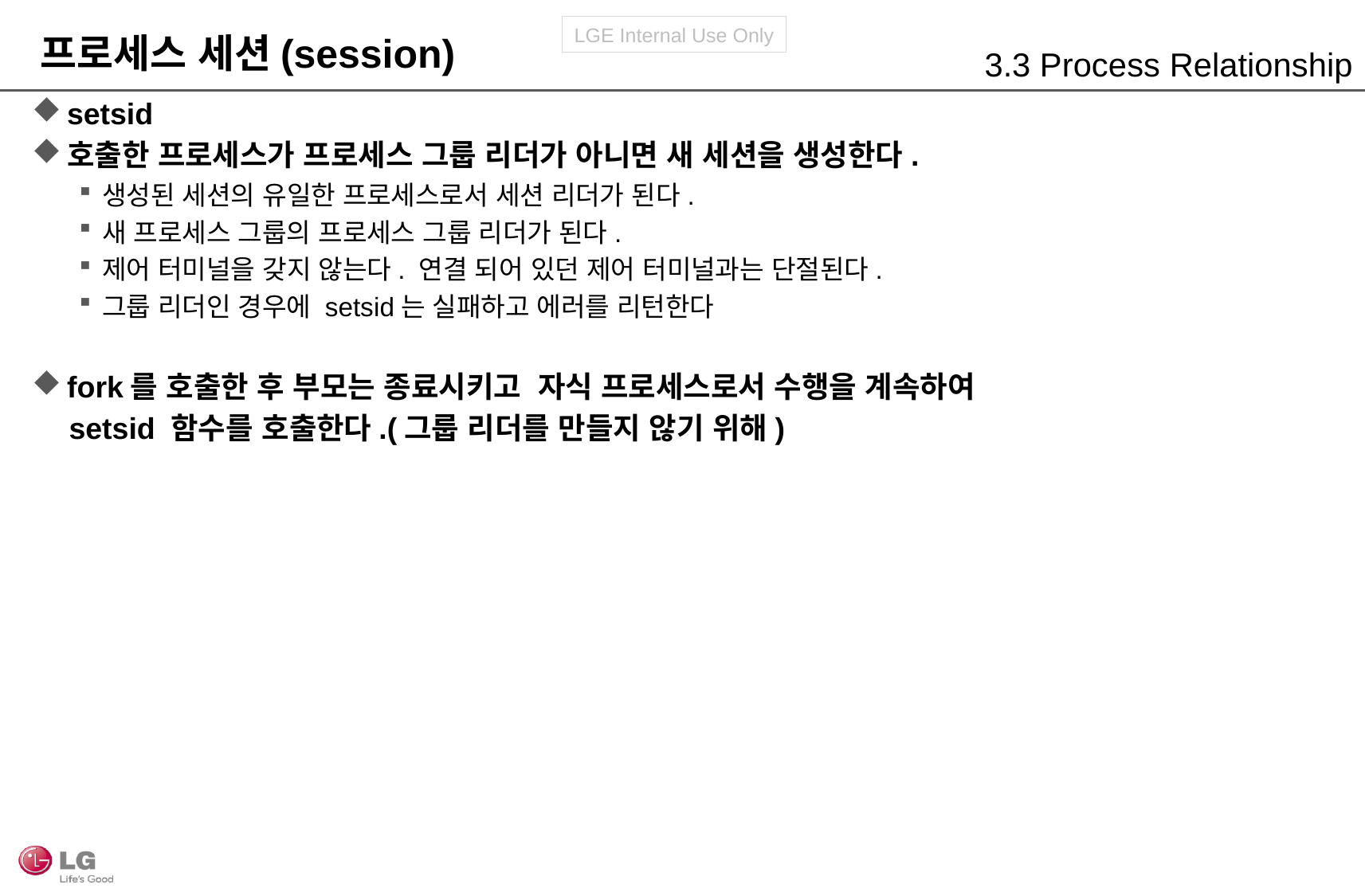

프로세스 세션(session)
3.3 Process Relationship

setsid
호출한 프로세스가 프로세스 그룹 리더가 아니면 새 세션을 생성한다.
생성된 세션의 유일한 프로세스로서 세션 리더가 된다.
새 프로세스 그룹의 프로세스 그룹 리더가 된다.
제어 터미널을 갖지 않는다. 연결 되어 있던 제어 터미널과는 단절된다.
그룹 리더인 경우에 setsid는 실패하고 에러를 리턴한다

fork를 호출한 후 부모는 종료시키고  자식 프로세스로서 수행을 계속하여
   setsid 함수를 호출한다.(그룹 리더를 만들지 않기 위해)